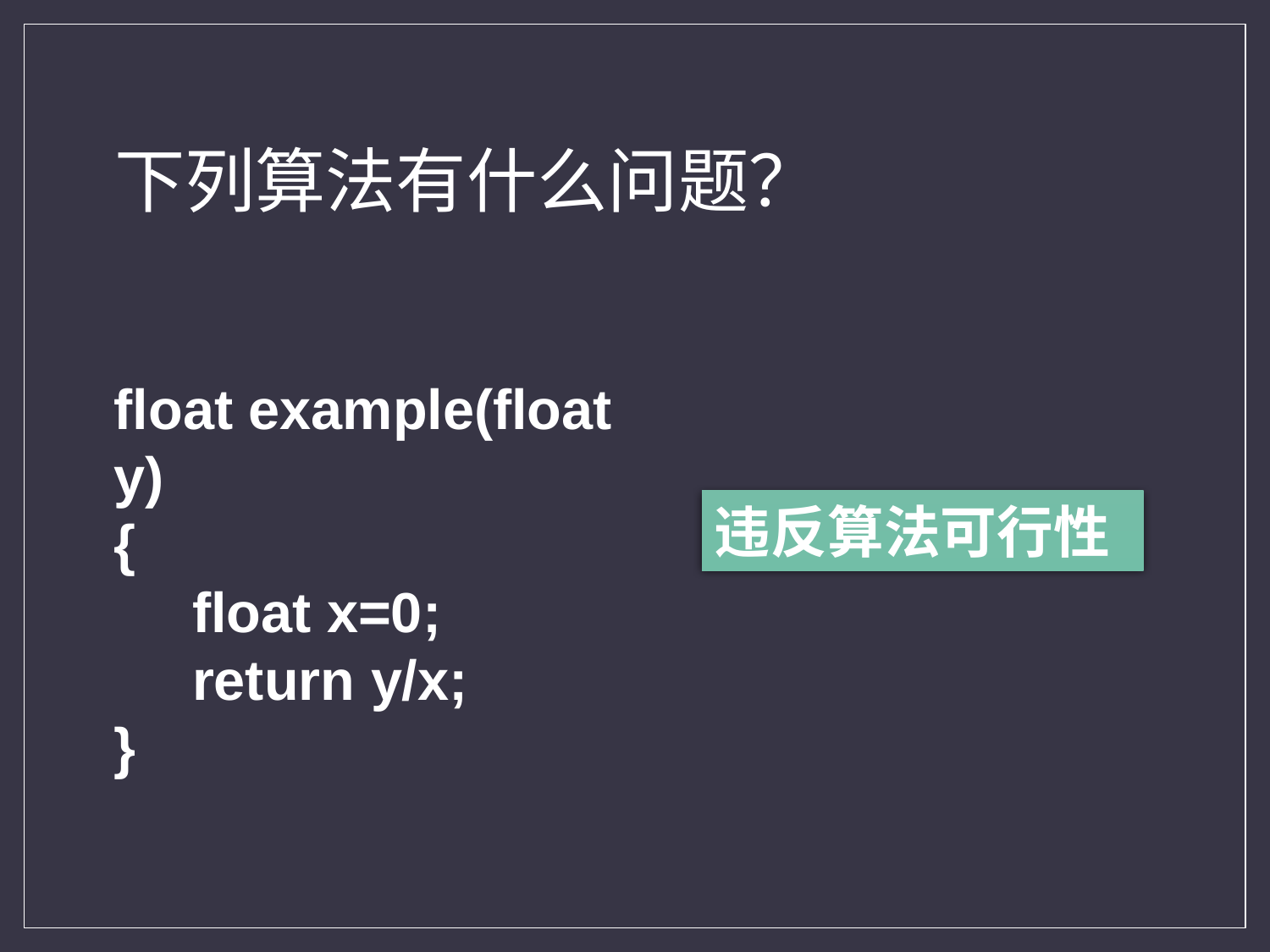

# 下列算法有什么问题？
float example(float y)
{
     float x=0;
     return y/x;
}
违反算法可行性